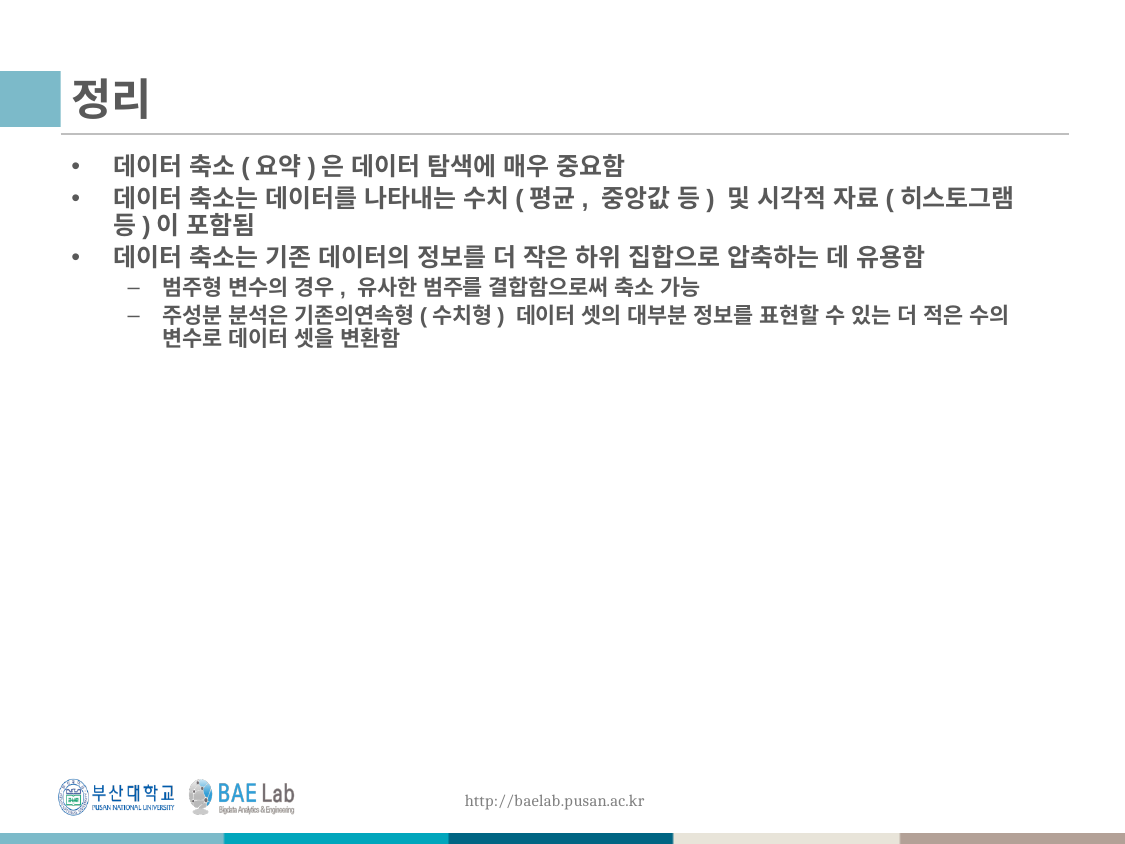

# 정리
데이터 축소(요약)은 데이터 탐색에 매우 중요함
데이터 축소는 데이터를 나타내는 수치(평균, 중앙값 등) 및 시각적 자료(히스토그램 등)이 포함됨
데이터 축소는 기존 데이터의 정보를 더 작은 하위 집합으로 압축하는 데 유용함
범주형 변수의 경우, 유사한 범주를 결합함으로써 축소 가능
주성분 분석은 기존의연속형(수치형) 데이터 셋의 대부분 정보를 표현할 수 있는 더 적은 수의 변수로 데이터 셋을 변환함